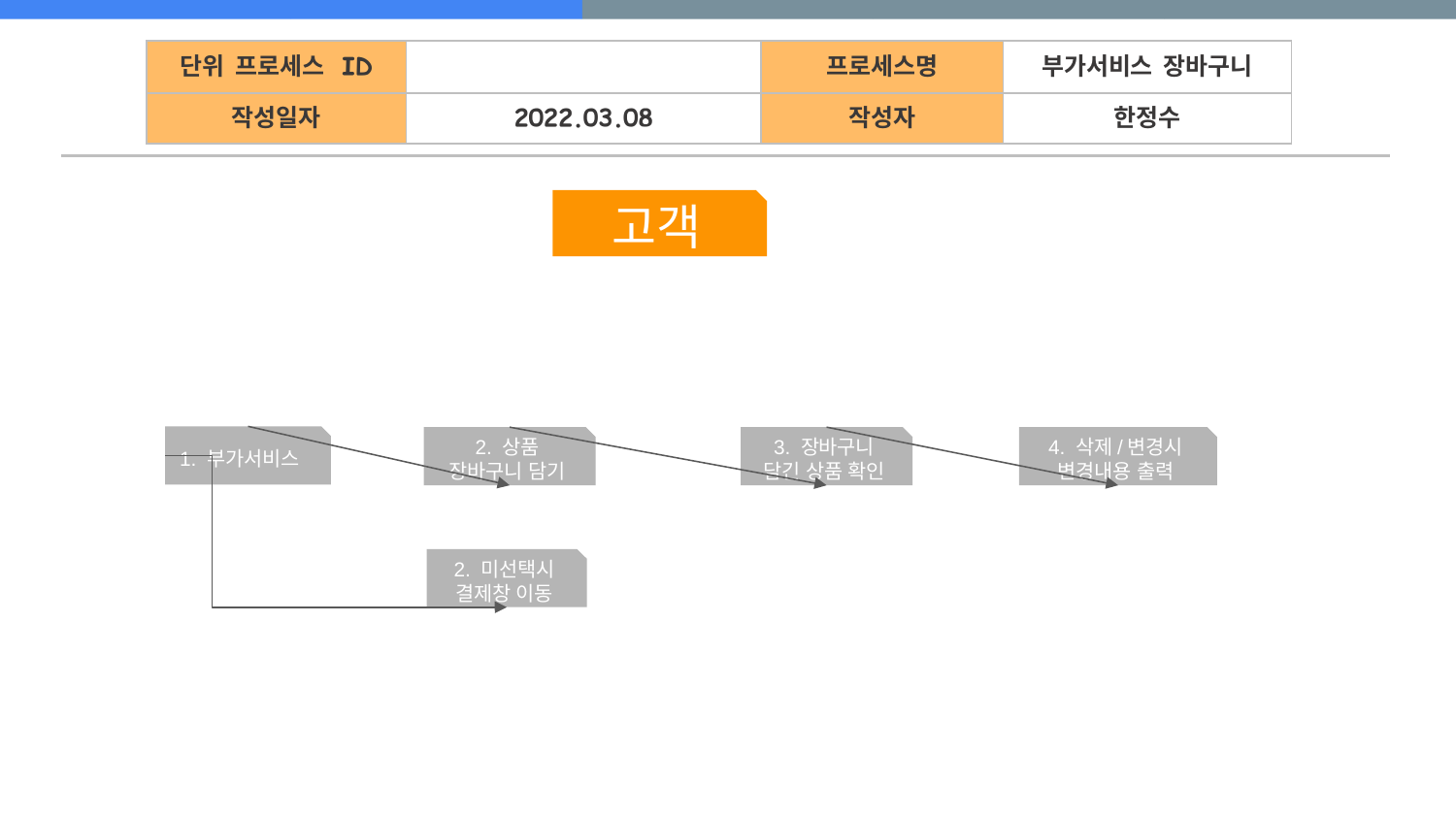

| 단위 프로세스 ID |  | 프로세스명 | 부가서비스 장바구니 |
| --- | --- | --- | --- |
| 작성일자 | 2022.03.08 | 작성자 | 한정수 |
고객
1. 부가서비스
2. 상품 장바구니 담기
3. 장바구니 담긴 상품 확인
4. 삭제/변경시 변경내용 출력
2. 미선택시 결제창 이동